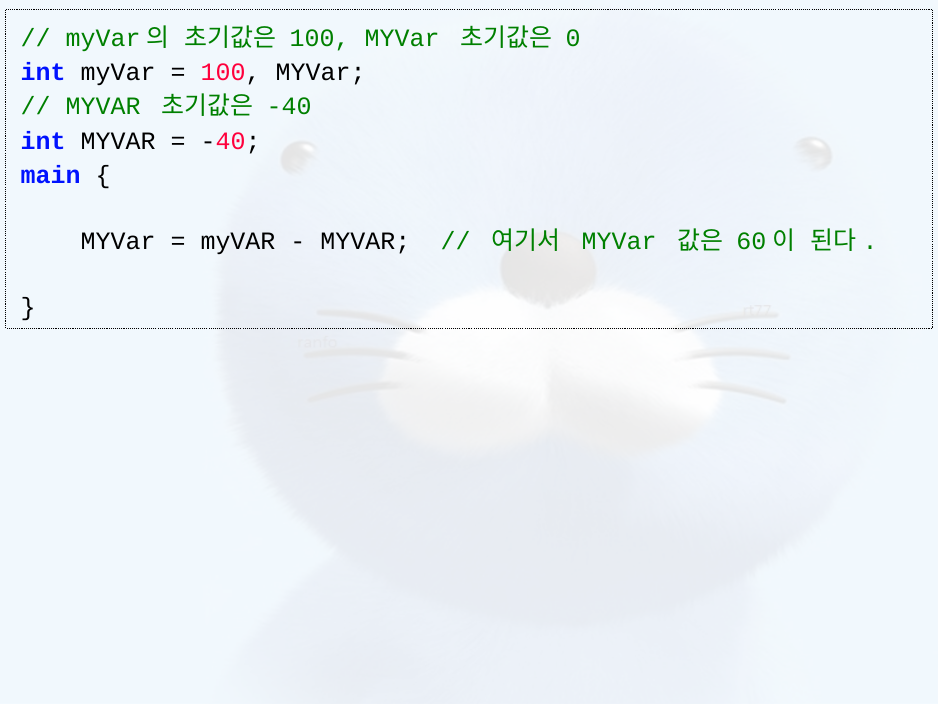

// myVar의 초기값은 100, MYVar 초기값은 0
int myVar = 100, MYVar;
// MYVAR 초기값은 -40
int MYVAR = -40;
main {

    MYVar = myVAR - MYVAR;  // 여기서 MYVar 값은 60이 된다.

}